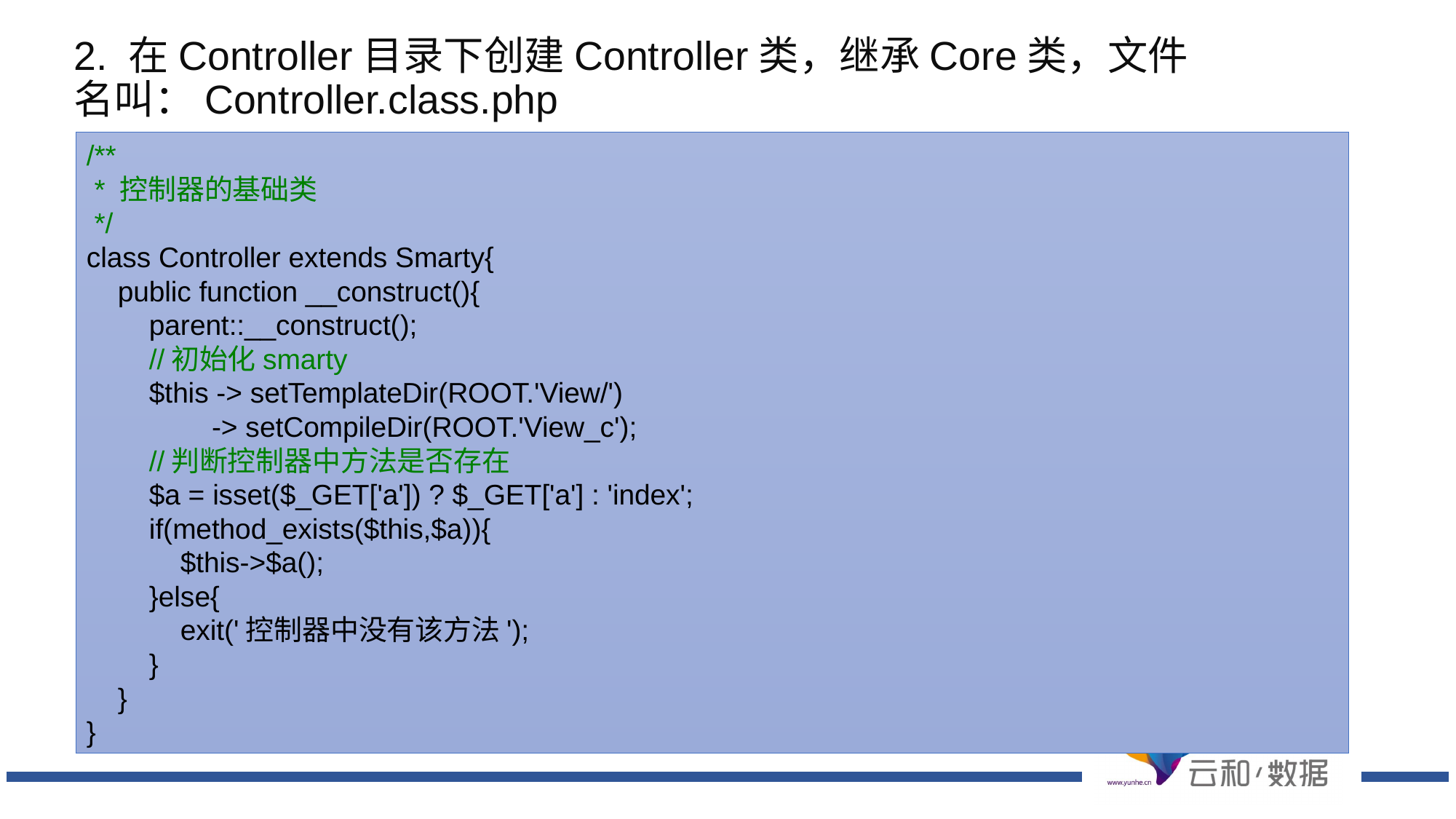

2. 在Controller目录下创建Controller类，继承Core类，文件名叫：Controller.class.php

/**
 * 控制器的基础类
 */
class Controller extends Smarty{
    public function __construct(){
        parent::__construct();
        //初始化smarty
        $this -> setTemplateDir(ROOT.'View/')
                -> setCompileDir(ROOT.'View_c');
        //判断控制器中方法是否存在
        $a = isset($_GET['a']) ? $_GET['a'] : 'index';
        if(method_exists($this,$a)){
            $this->$a();
        }else{
            exit('控制器中没有该方法');
        }
    }
}